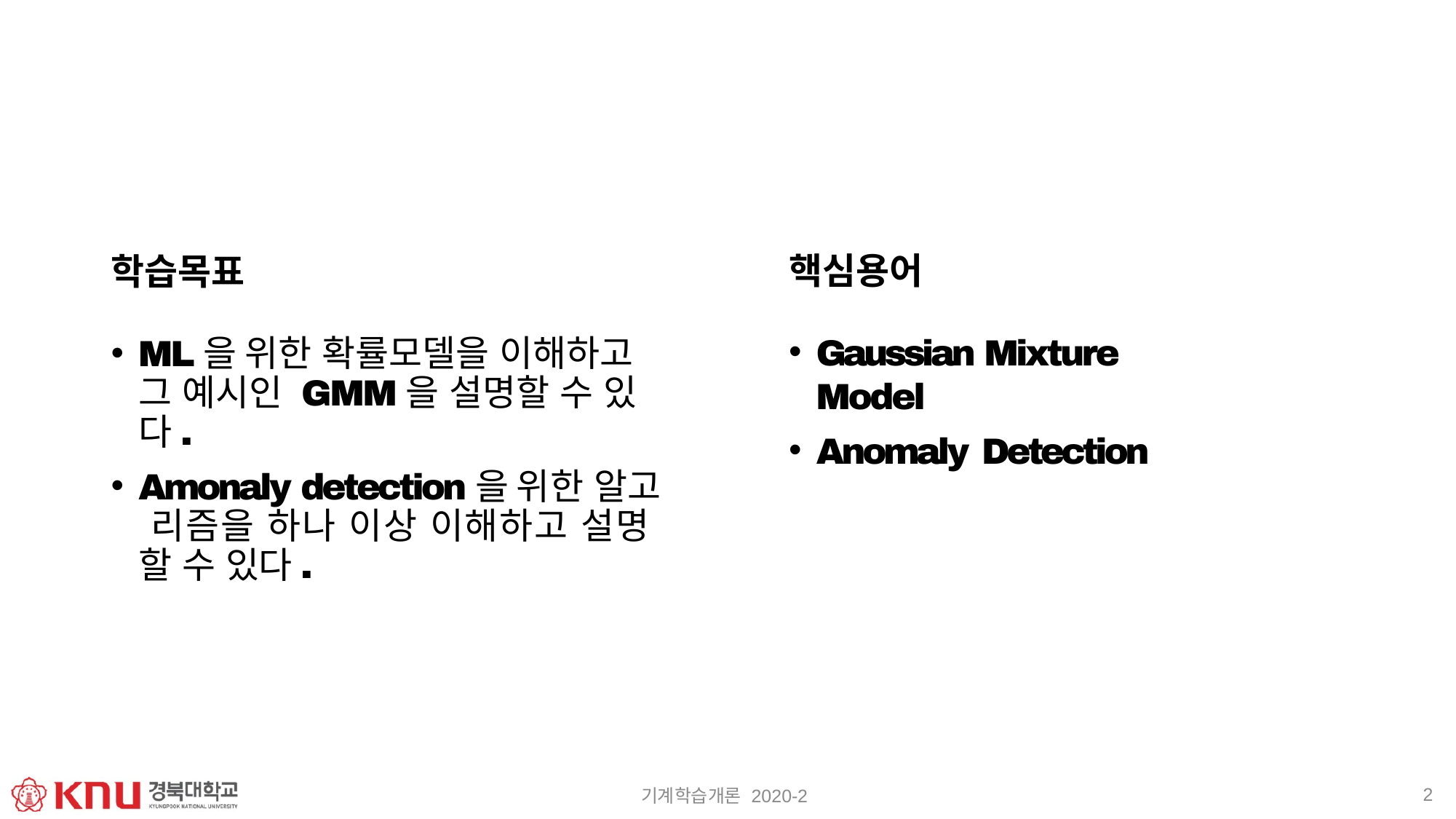

# 학습목표
핵심용어
Gaussian Mixture Model
Anomaly Detection
ML을 위한 확률모델을 이해하고  그 예시인 GMM을 설명할 수 있  다.
Amonaly detection을 위한 알고  리즘을 하나 이상 이해하고 설명  할 수 있다.
2
기계학습개론 2020-2